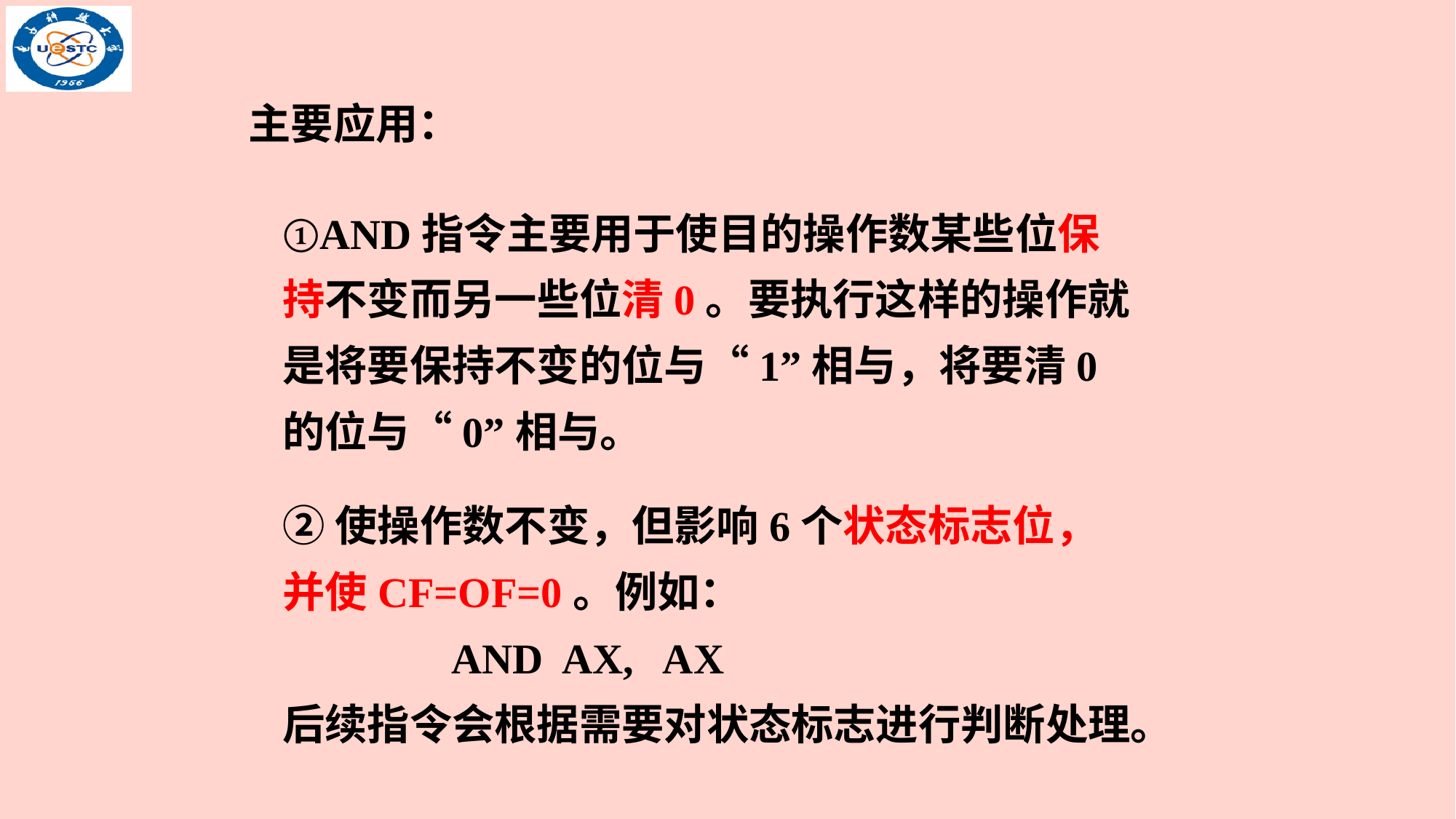

主要应用：
①AND指令主要用于使目的操作数某些位保持不变而另一些位清0。要执行这样的操作就是将要保持不变的位与“1”相与，将要清0的位与“0”相与。
②使操作数不变，但影响6个状态标志位，并使CF=OF=0。例如：
                AND  AX,   AX
后续指令会根据需要对状态标志进行判断处理。